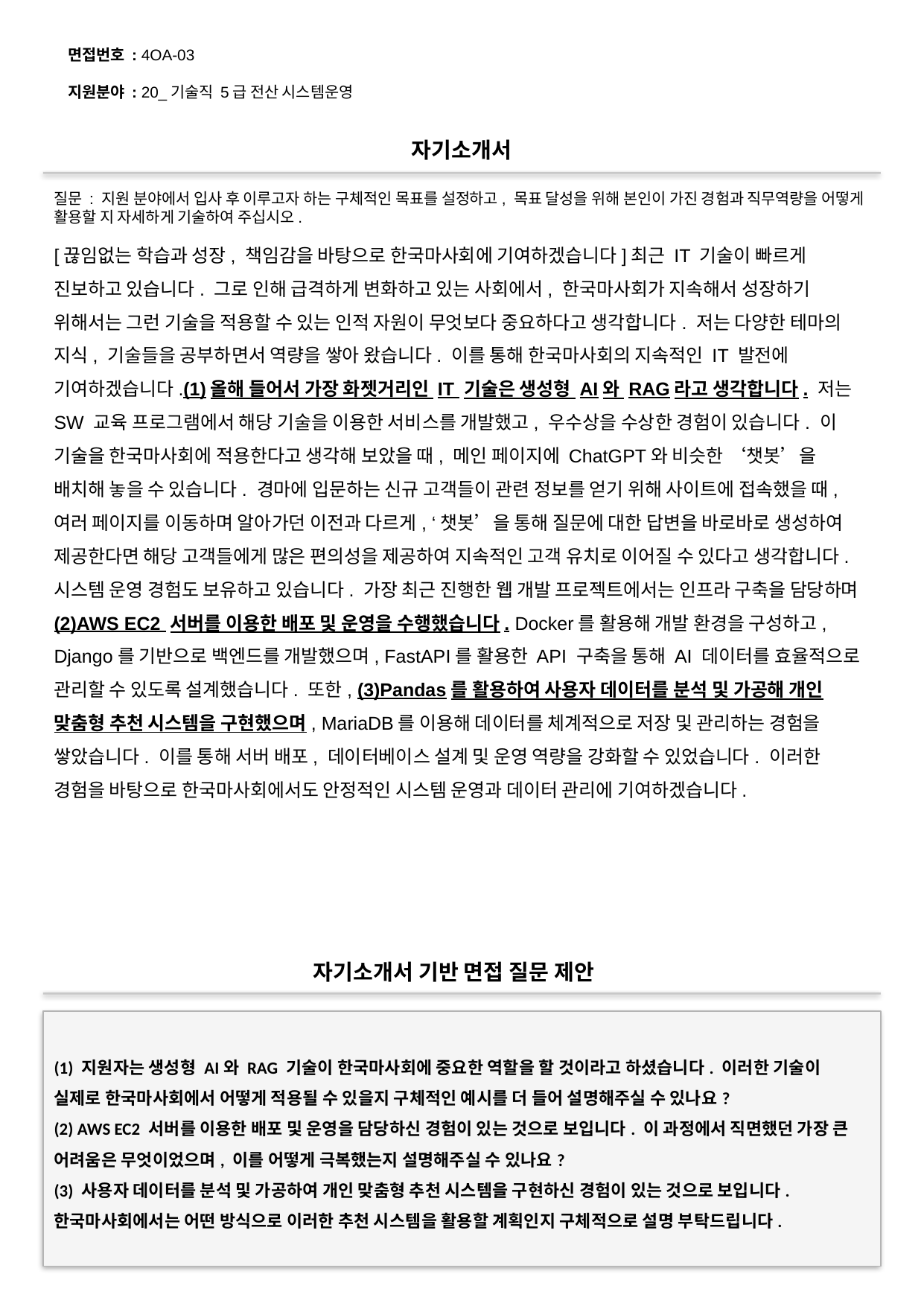

면접번호 : 4OA-03

지원분야 : 20_기술직 5급 전산 시스템운영
#

자기소개서

질문 : 지원 분야에서 입사 후 이루고자 하는 구체적인 목표를 설정하고, 목표 달성을 위해 본인이 가진 경험과 직무역량을 어떻게 활용할 지 자세하게 기술하여 주십시오.

[끊임없는 학습과 성장, 책임감을 바탕으로 한국마사회에 기여하겠습니다]최근 IT 기술이 빠르게 진보하고 있습니다. 그로 인해 급격하게 변화하고 있는 사회에서, 한국마사회가 지속해서 성장하기 위해서는 그런 기술을 적용할 수 있는 인적 자원이 무엇보다 중요하다고 생각합니다. 저는 다양한 테마의 지식, 기술들을 공부하면서 역량을 쌓아 왔습니다. 이를 통해 한국마사회의 지속적인 IT 발전에 기여하겠습니다.(1)올해 들어서 가장 화젯거리인 IT 기술은 생성형 AI와 RAG라고 생각합니다. 저는 SW 교육 프로그램에서 해당 기술을 이용한 서비스를 개발했고, 우수상을 수상한 경험이 있습니다. 이 기술을 한국마사회에 적용한다고 생각해 보았을 때, 메인 페이지에 ChatGPT와 비슷한 ‘챗봇’을 배치해 놓을 수 있습니다. 경마에 입문하는 신규 고객들이 관련 정보를 얻기 위해 사이트에 접속했을 때, 여러 페이지를 이동하며 알아가던 이전과 다르게, ‘챗봇’을 통해 질문에 대한 답변을 바로바로 생성하여 제공한다면 해당 고객들에게 많은 편의성을 제공하여 지속적인 고객 유치로 이어질 수 있다고 생각합니다.시스템 운영 경험도 보유하고 있습니다. 가장 최근 진행한 웹 개발 프로젝트에서는 인프라 구축을 담당하며 (2)AWS EC2 서버를 이용한 배포 및 운영을 수행했습니다. Docker를 활용해 개발 환경을 구성하고, Django를 기반으로 백엔드를 개발했으며, FastAPI를 활용한 API 구축을 통해 AI 데이터를 효율적으로 관리할 수 있도록 설계했습니다. 또한, (3)Pandas를 활용하여 사용자 데이터를 분석 및 가공해 개인 맞춤형 추천 시스템을 구현했으며, MariaDB를 이용해 데이터를 체계적으로 저장 및 관리하는 경험을 쌓았습니다. 이를 통해 서버 배포, 데이터베이스 설계 및 운영 역량을 강화할 수 있었습니다. 이러한 경험을 바탕으로 한국마사회에서도 안정적인 시스템 운영과 데이터 관리에 기여하겠습니다.

자기소개서 기반 면접 질문 제안

(1) 지원자는 생성형 AI와 RAG 기술이 한국마사회에 중요한 역할을 할 것이라고 하셨습니다. 이러한 기술이 실제로 한국마사회에서 어떻게 적용될 수 있을지 구체적인 예시를 더 들어 설명해주실 수 있나요?
(2) AWS EC2 서버를 이용한 배포 및 운영을 담당하신 경험이 있는 것으로 보입니다. 이 과정에서 직면했던 가장 큰 어려움은 무엇이었으며, 이를 어떻게 극복했는지 설명해주실 수 있나요?
(3) 사용자 데이터를 분석 및 가공하여 개인 맞춤형 추천 시스템을 구현하신 경험이 있는 것으로 보입니다. 한국마사회에서는 어떤 방식으로 이러한 추천 시스템을 활용할 계획인지 구체적으로 설명 부탁드립니다.